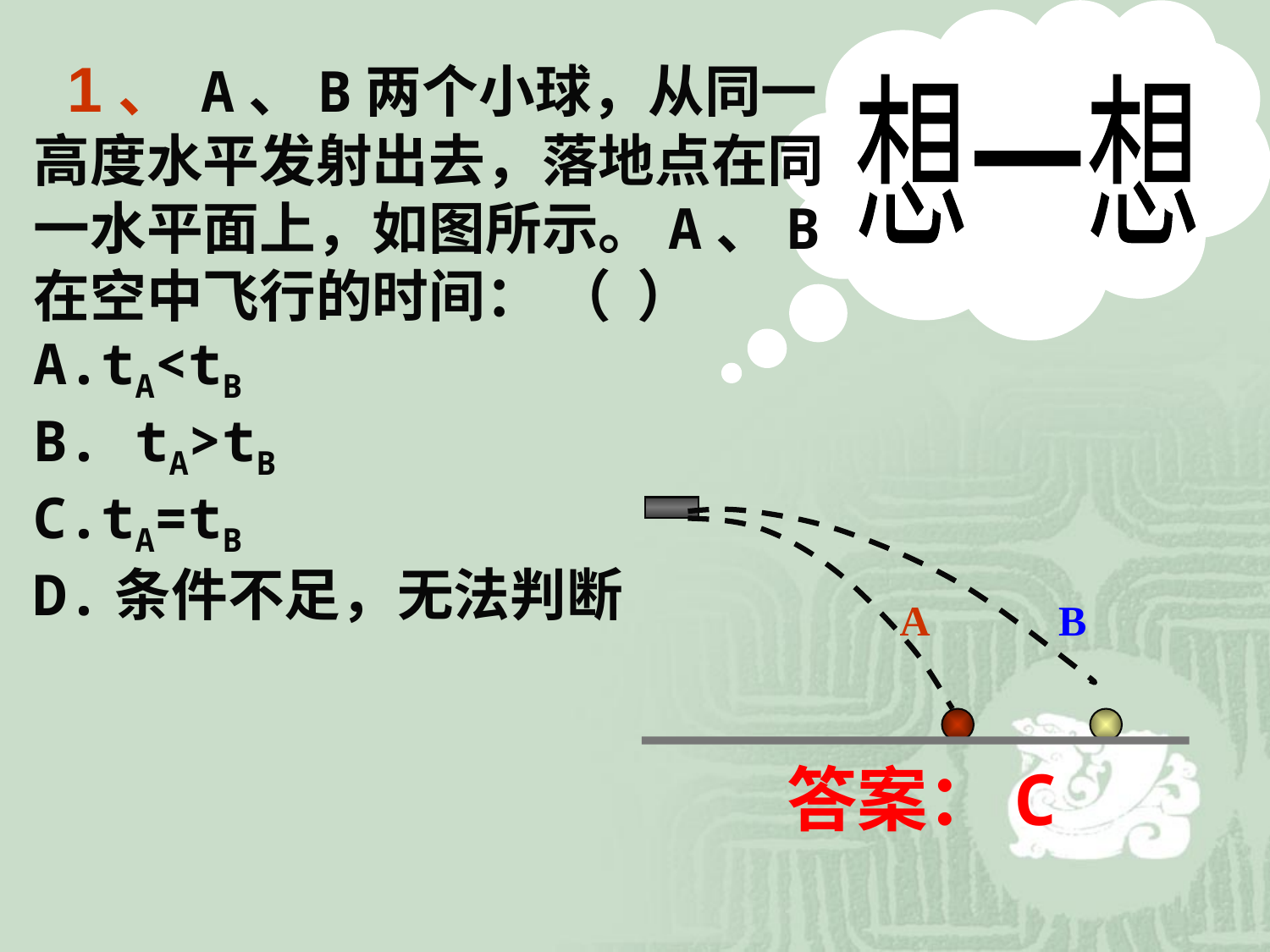

1、 A、B两个小球，从同一高度水平发射出去，落地点在同一水平面上，如图所示。A、B在空中飞行的时间： （  ）
A.tA<tB
B. tA>tB
C.tA=tB
D.条件不足，无法判断
想一想

A
B

答案：C